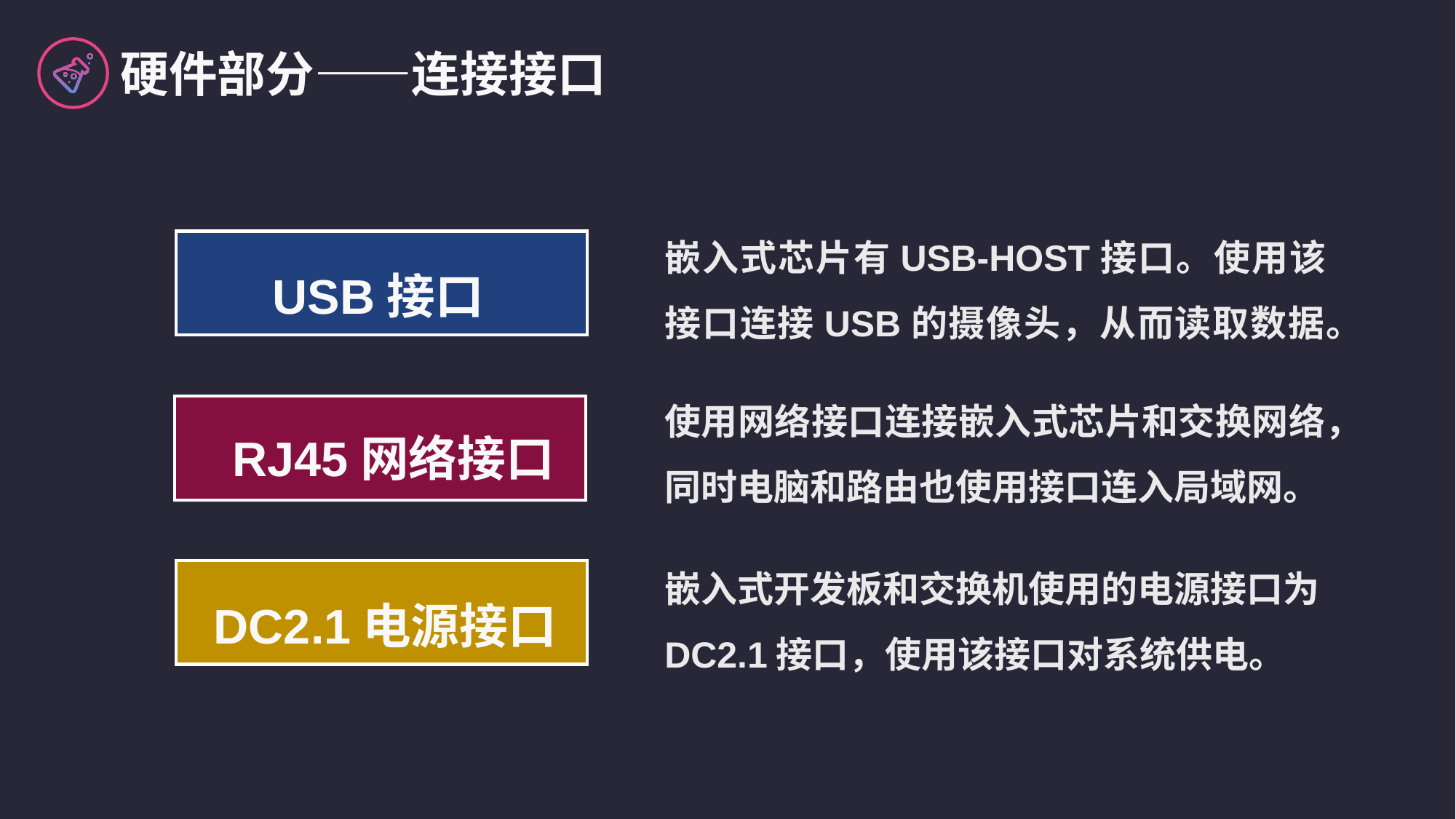

硬件部分——连接接口
嵌入式芯片有USB-HOST接口。使用该接口连接USB的摄像头，从而读取数据。

USB接口
使用网络接口连接嵌入式芯片和交换网络，同时电脑和路由也使用接口连入局域网。
RJ45网络接口

嵌入式开发板和交换机使用的电源接口为DC2.1接口，使用该接口对系统供电。

DC2.1电源接口